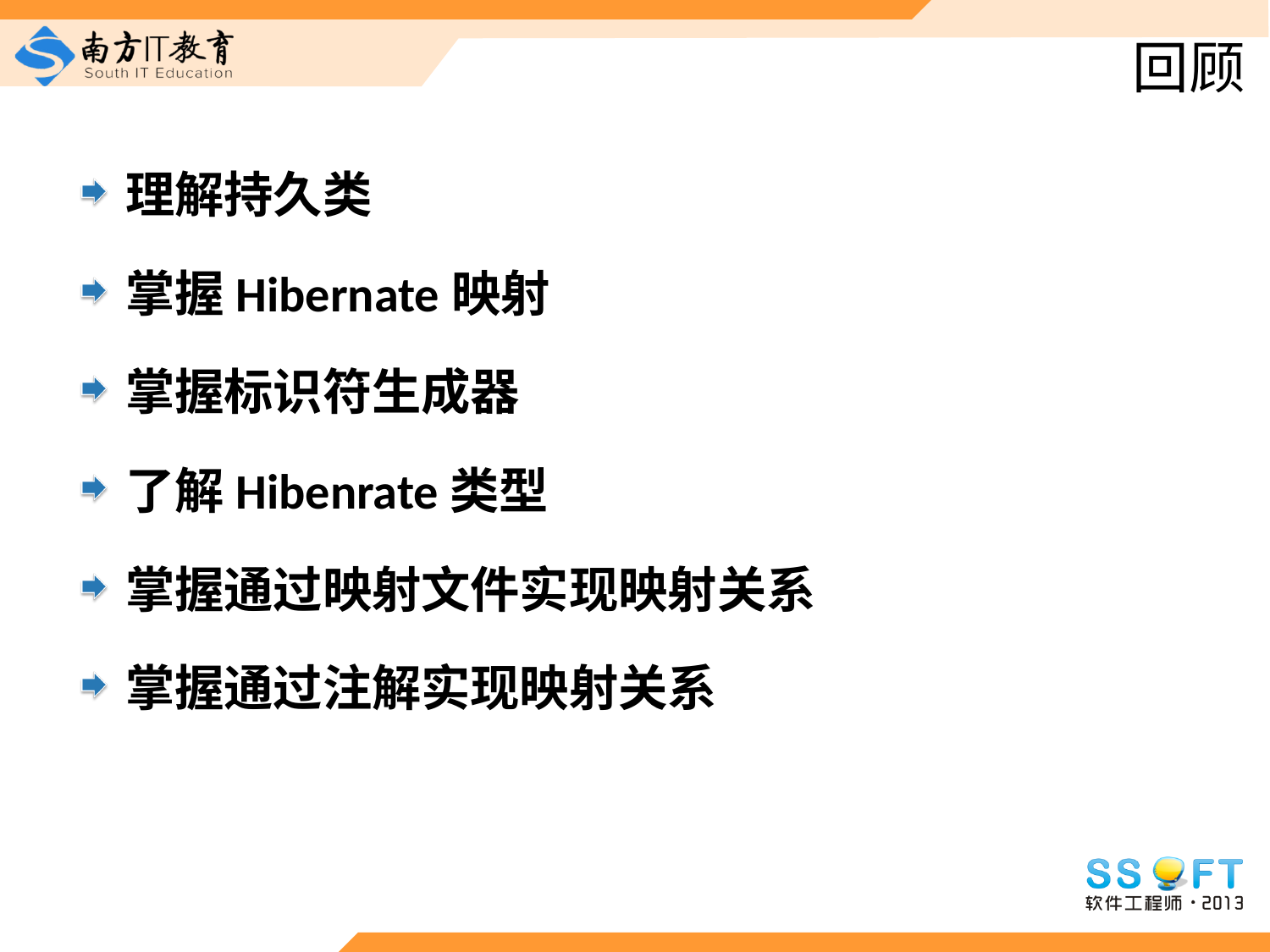

# 回顾
理解持久类
掌握Hibernate映射
掌握标识符生成器
了解Hibenrate类型
掌握通过映射文件实现映射关系
掌握通过注解实现映射关系